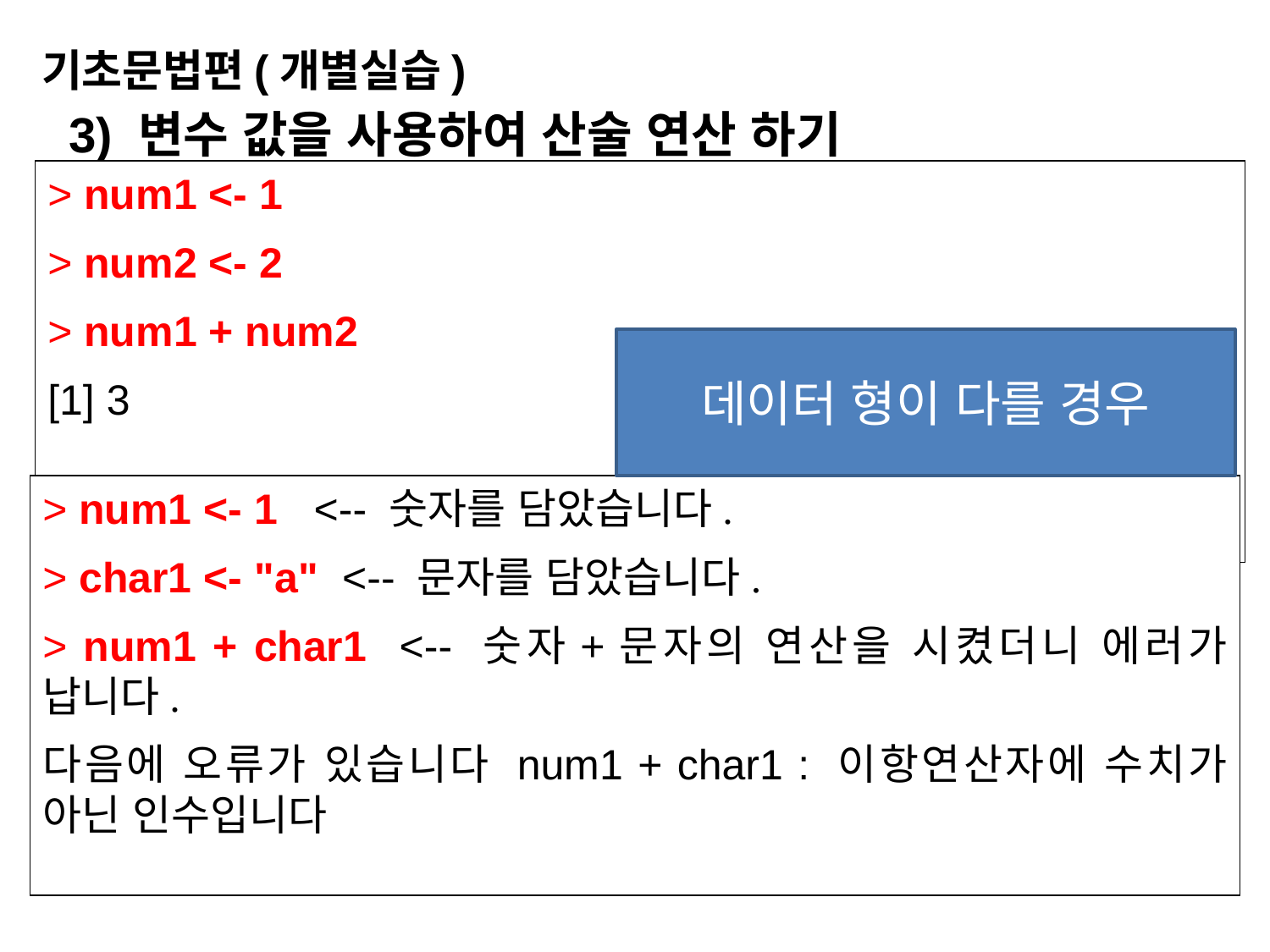

기초문법편(개별실습)
3) 변수 값을 사용하여 산술 연산 하기
> num1 <- 1
> num2 <- 2
> num1 + num2
[1] 3
데이터 형이 다를 경우
> num1 <- 1   <-- 숫자를 담았습니다.
> char1 <- "a"  <-- 문자를 담았습니다.
> num1 + char1  <-- 숫자+문자의 연산을 시켰더니 에러가 납니다.
다음에 오류가 있습니다 num1 + char1 : 이항연산자에 수치가 아닌 인수입니다